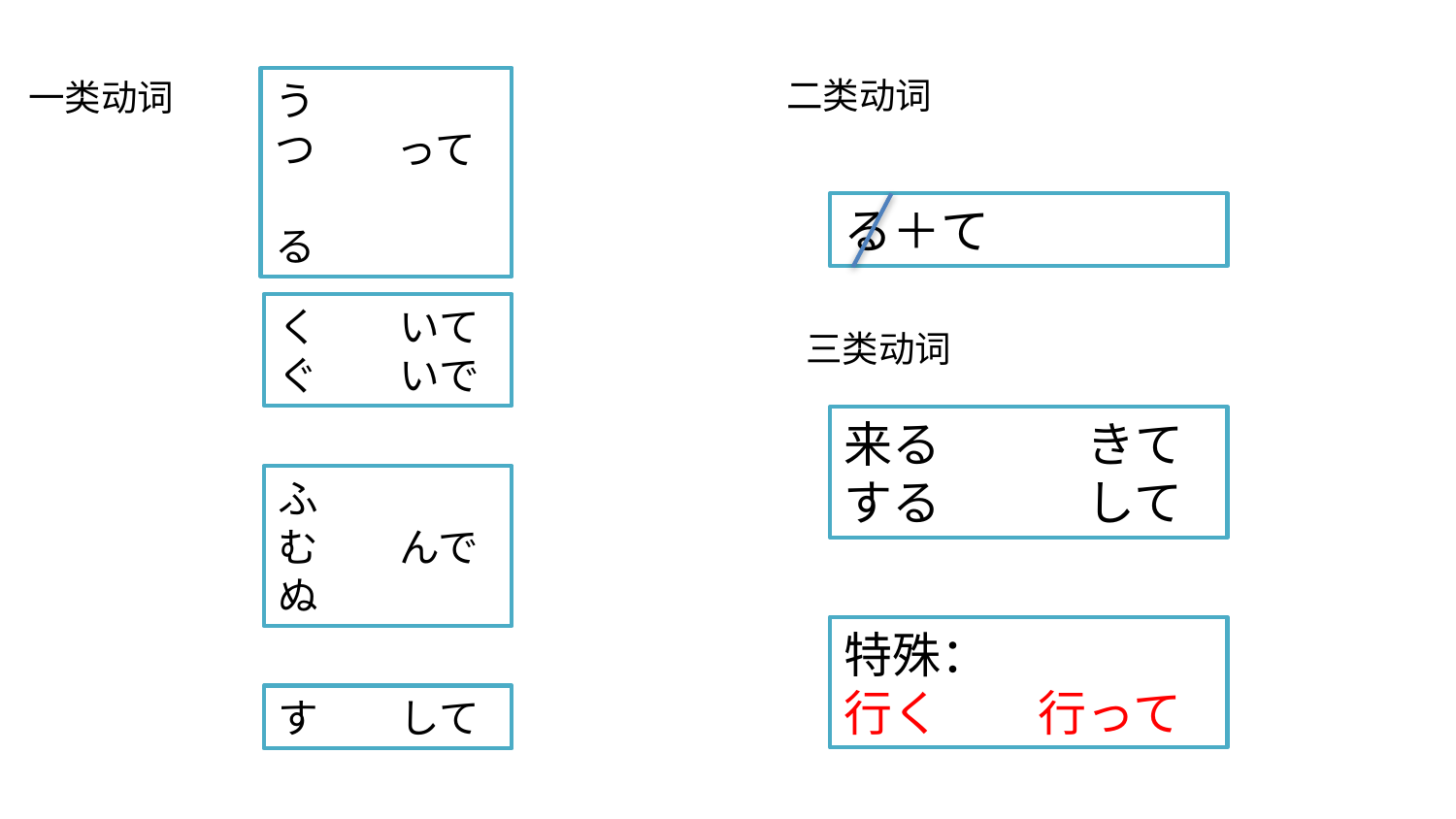

二类动词
一类动词
う
つ　　って
る
る＋て
く　　いて
ぐ　　いで
三类动词
来る　　　きて
する　　　して
ふ
む　　んで
ぬ
特殊：
行く　　行って
す　　して